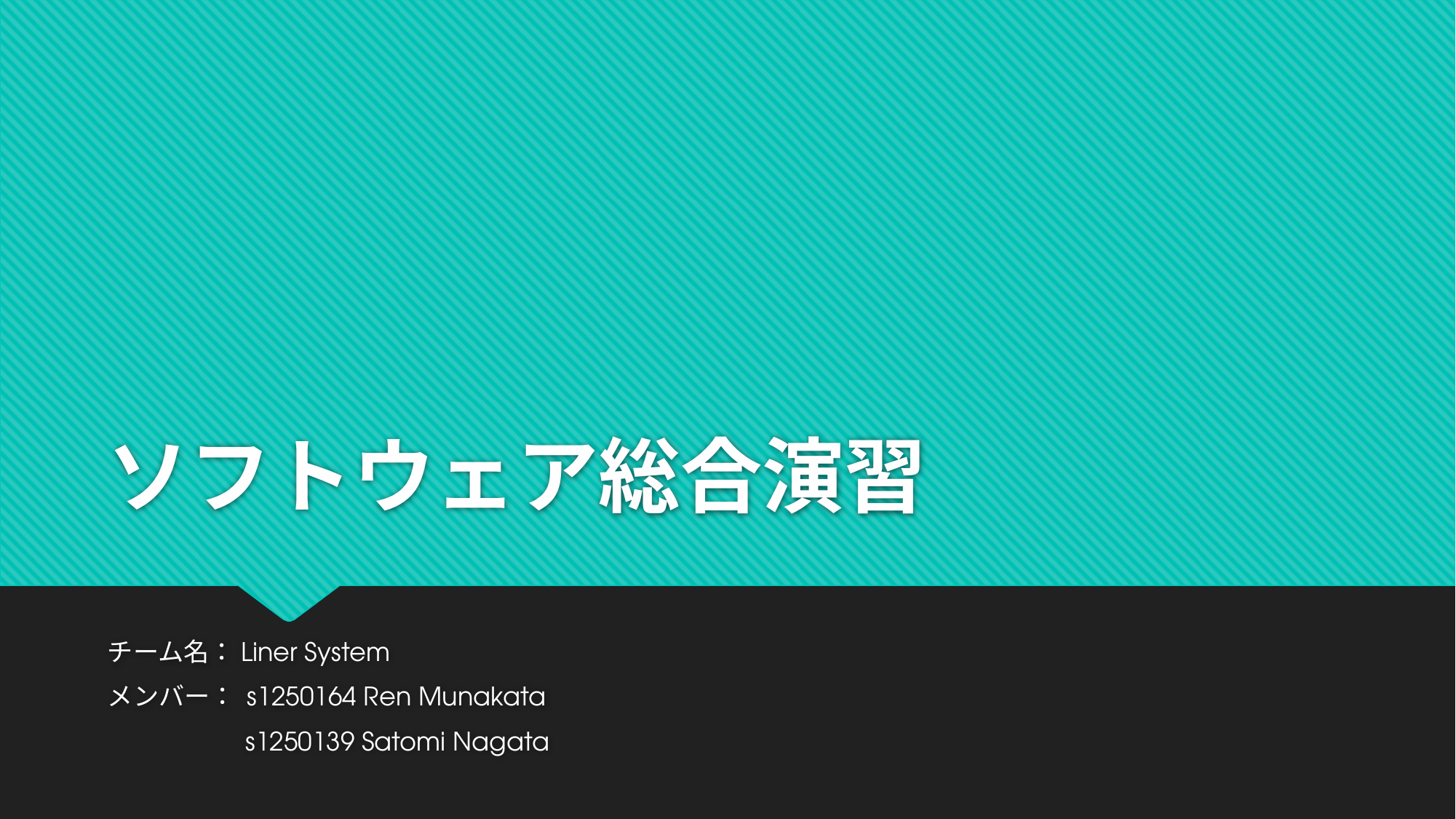

# ソフトウェア総合演習
チーム名：Liner System
メンバー： s1250164 Ren Munakata
		     s1250139 Satomi Nagata